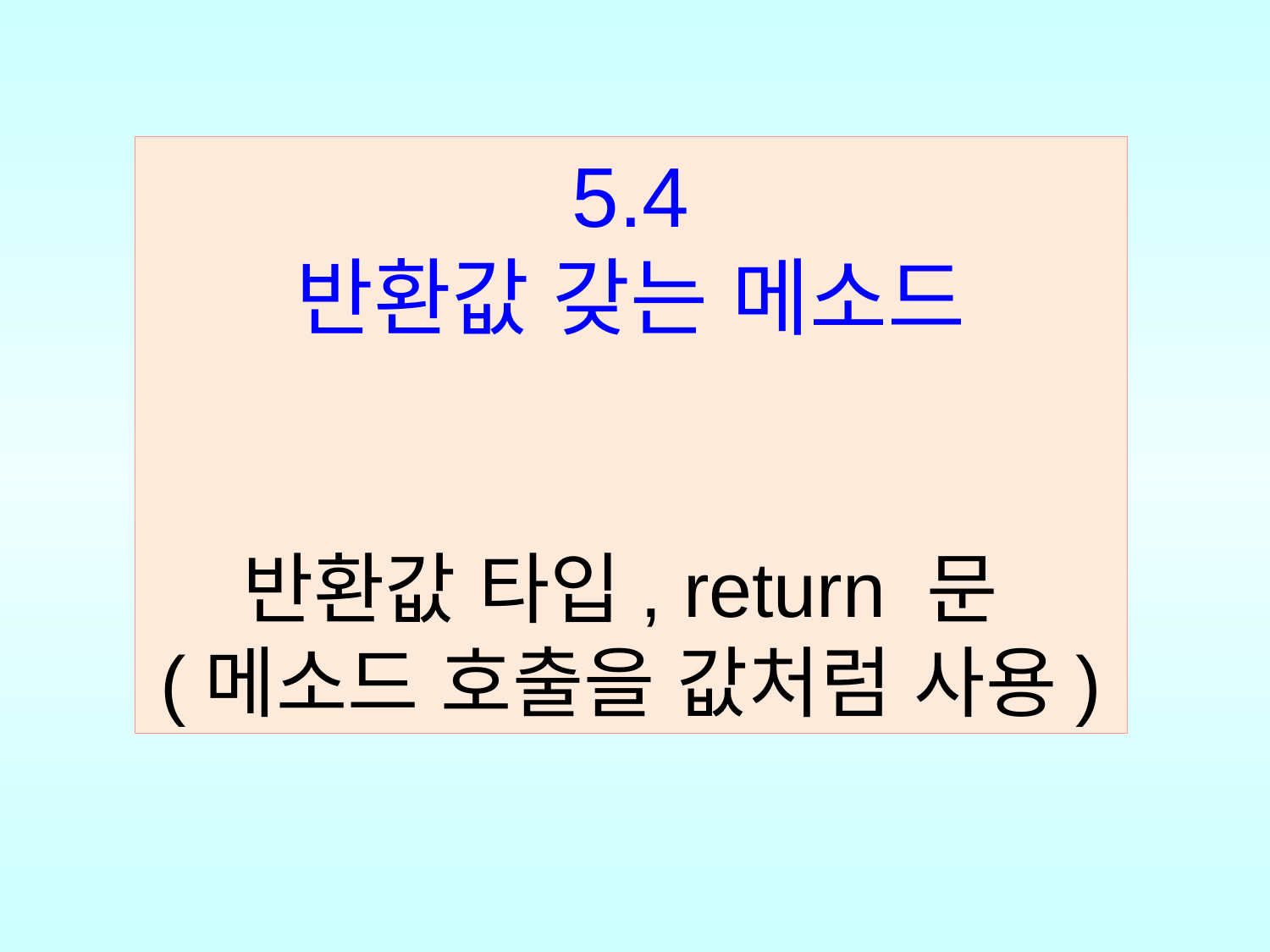

5.4
반환값 갖는 메소드

반환값 타입, return 문
(메소드 호출을 값처럼 사용)